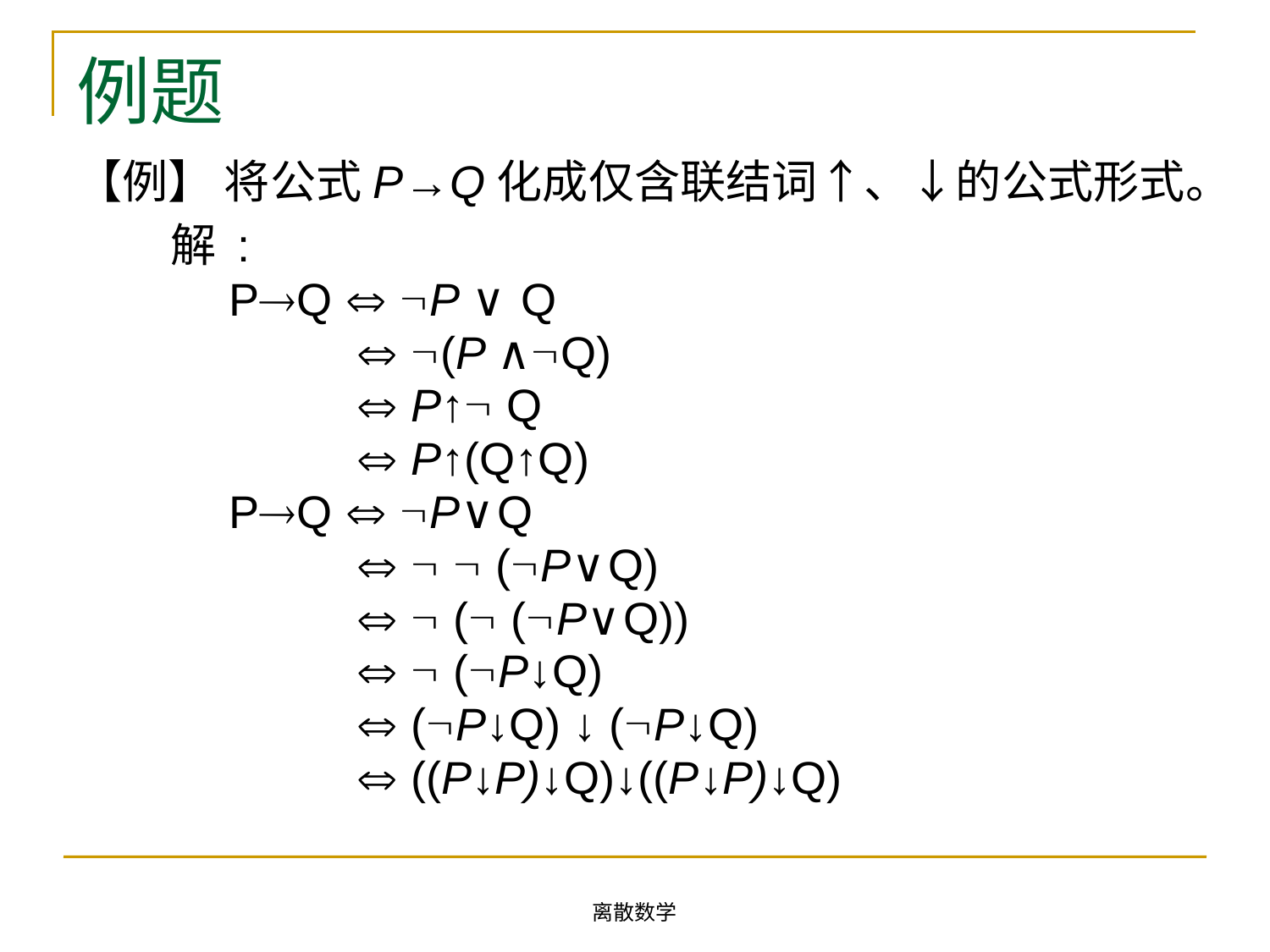

# 例题
【例】 将公式P→Q化成仅含联结词↑、↓的公式形式。
        解 :
            P→Q ⇔ ¬P ∨ Q
                      ⇔ ¬(P ∧¬Q)
                      ⇔ P↑¬ Q
                      ⇔ P↑(Q↑Q)
            P→Q ⇔ ¬P∨Q
                      ⇔ ¬ ¬ (¬P∨Q)
                      ⇔ ¬ (¬ (¬P∨Q))
                      ⇔ ¬ (¬P↓Q)
                      ⇔ (¬P↓Q) ↓ (¬P↓Q)
                      ⇔ ((P↓P)↓Q)↓((P↓P)↓Q)

66
离散数学